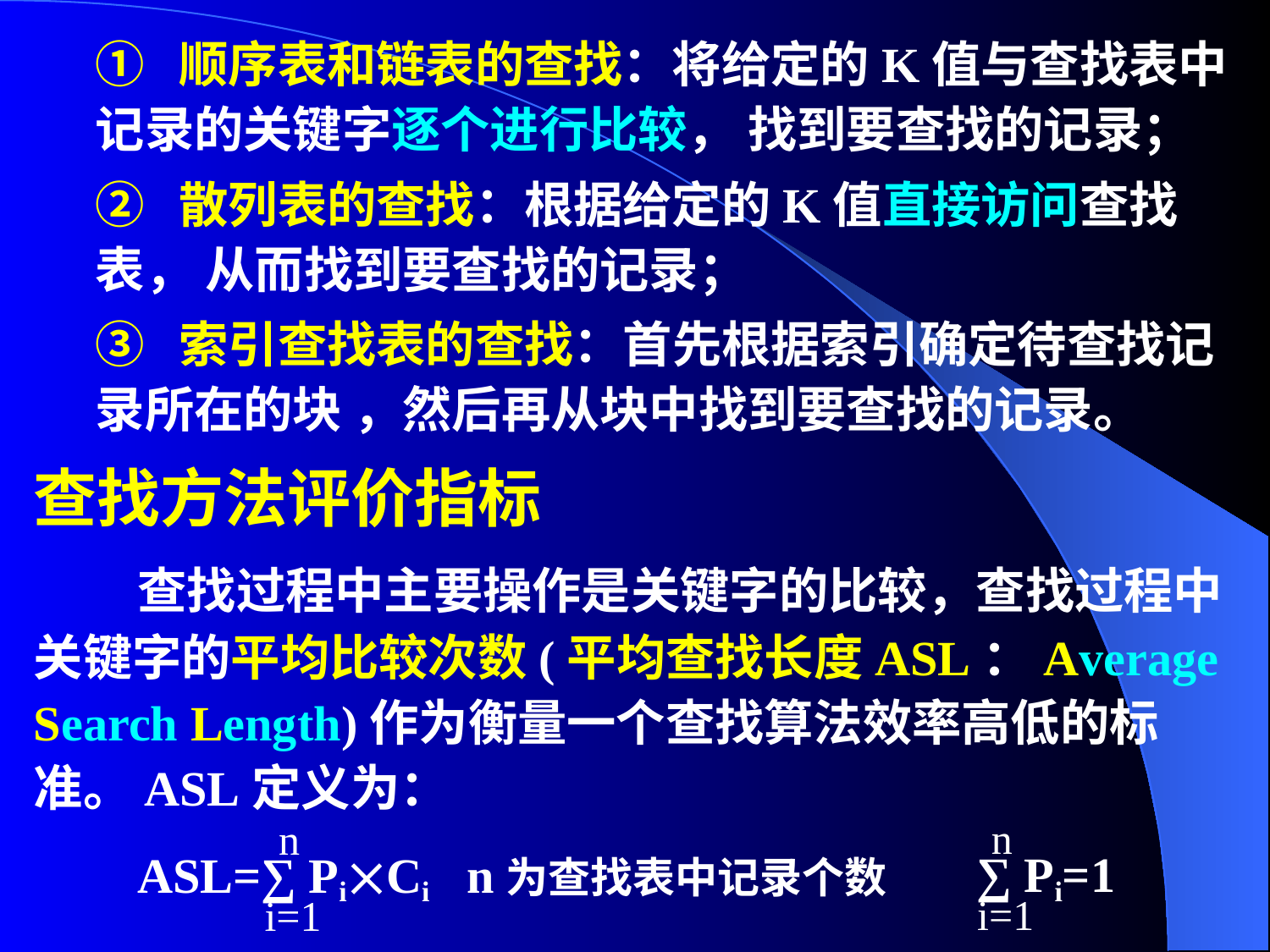

①  顺序表和链表的查找：将给定的K值与查找表中记录的关键字逐个进行比较， 找到要查找的记录；
②  散列表的查找：根据给定的K值直接访问查找表， 从而找到要查找的记录；
③  索引查找表的查找：首先根据索引确定待查找记录所在的块 ，然后再从块中找到要查找的记录。
查找方法评价指标
       查找过程中主要操作是关键字的比较，查找过程中关键字的平均比较次数(平均查找长度ASL：Average Search Length)作为衡量一个查找算法效率高低的标准。ASL定义为：
n
∑ Pi=1
i=1
n
ASL=∑ Pi×Ci   n为查找表中记录个数
i=1